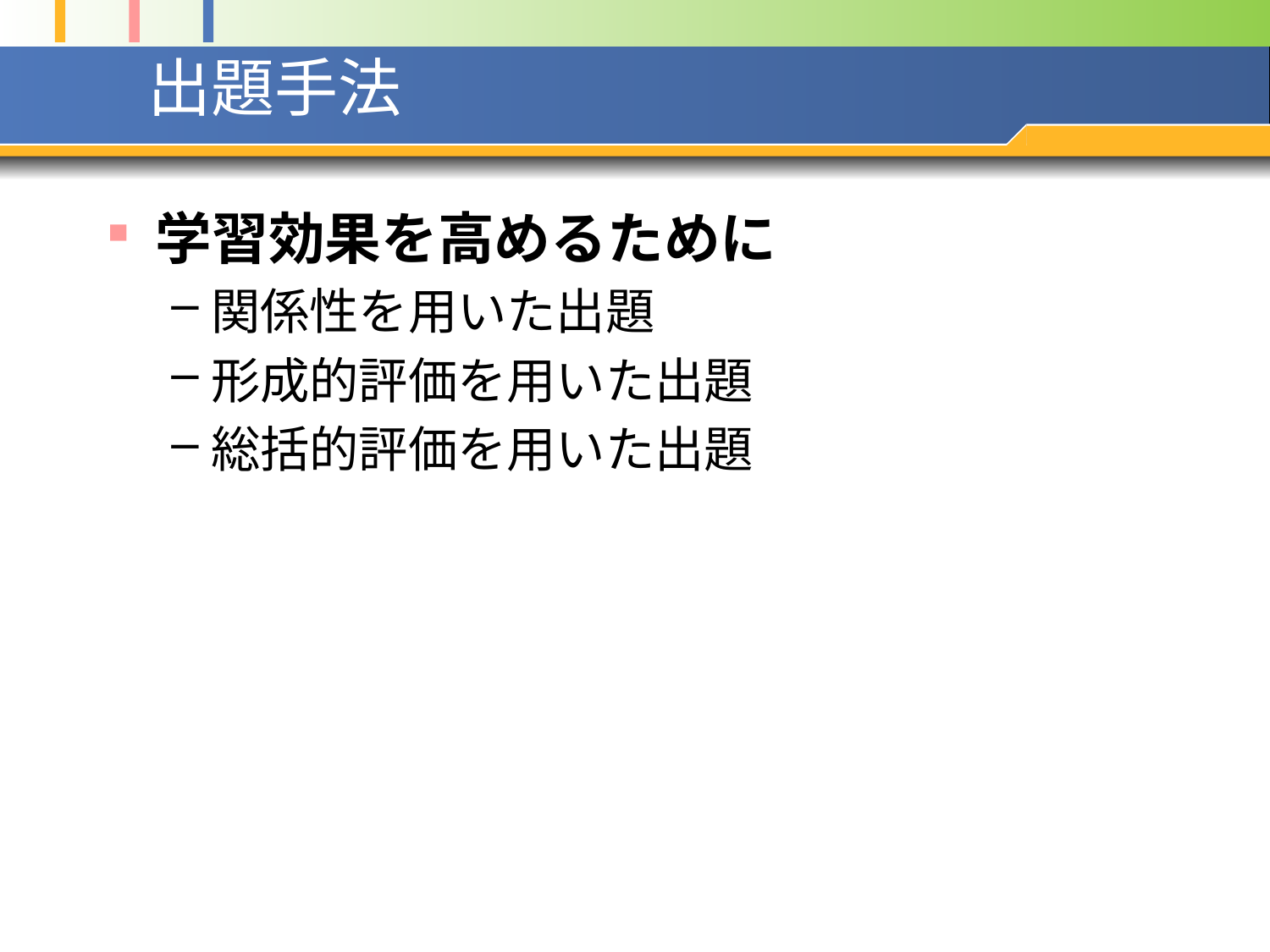

# 出題手法
学習効果を高めるために
関係性を用いた出題
形成的評価を用いた出題
総括的評価を用いた出題